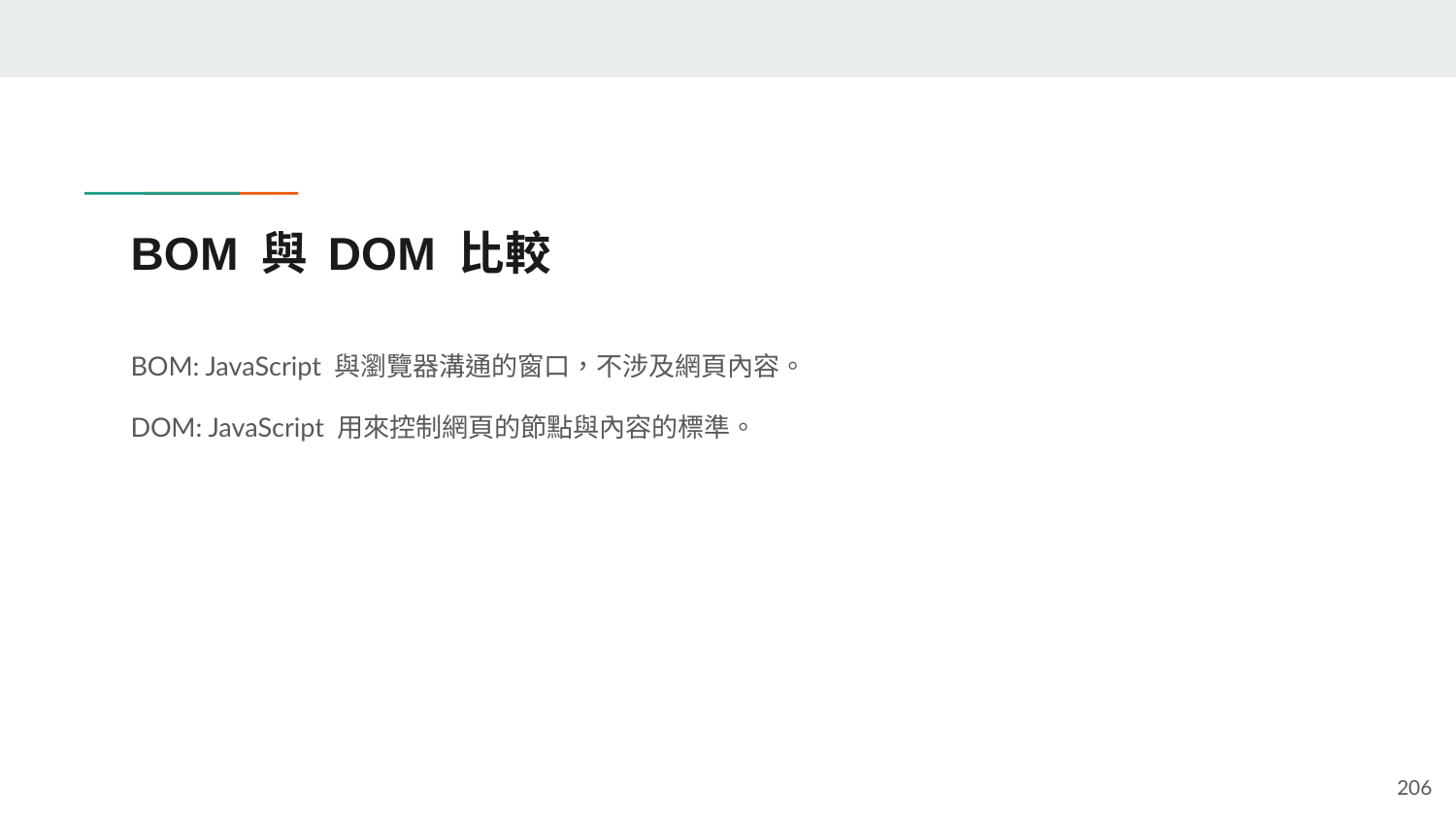

# BOM 與 DOM 比較
BOM: JavaScript 與瀏覽器溝通的窗口，不涉及網頁內容。
DOM: JavaScript 用來控制網頁的節點與內容的標準。
206